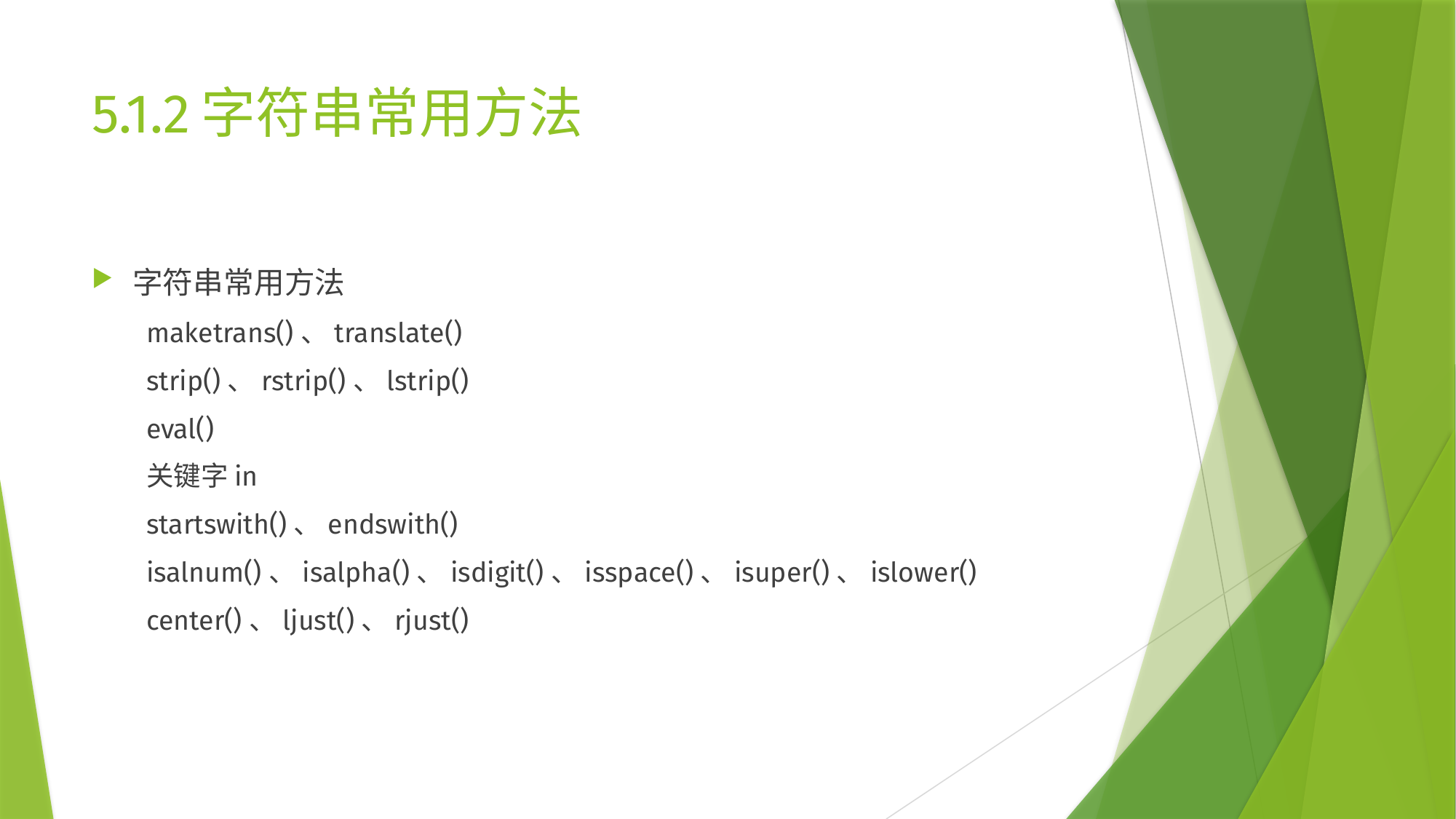

# 5.1.2	字符串常用方法
字符串常用方法
maketrans()、translate()
strip()、rstrip()、lstrip()
eval()
关键字in
startswith()、endswith()
isalnum()、isalpha()、isdigit()、isspace()、isuper()、islower()
center()、ljust()、rjust()